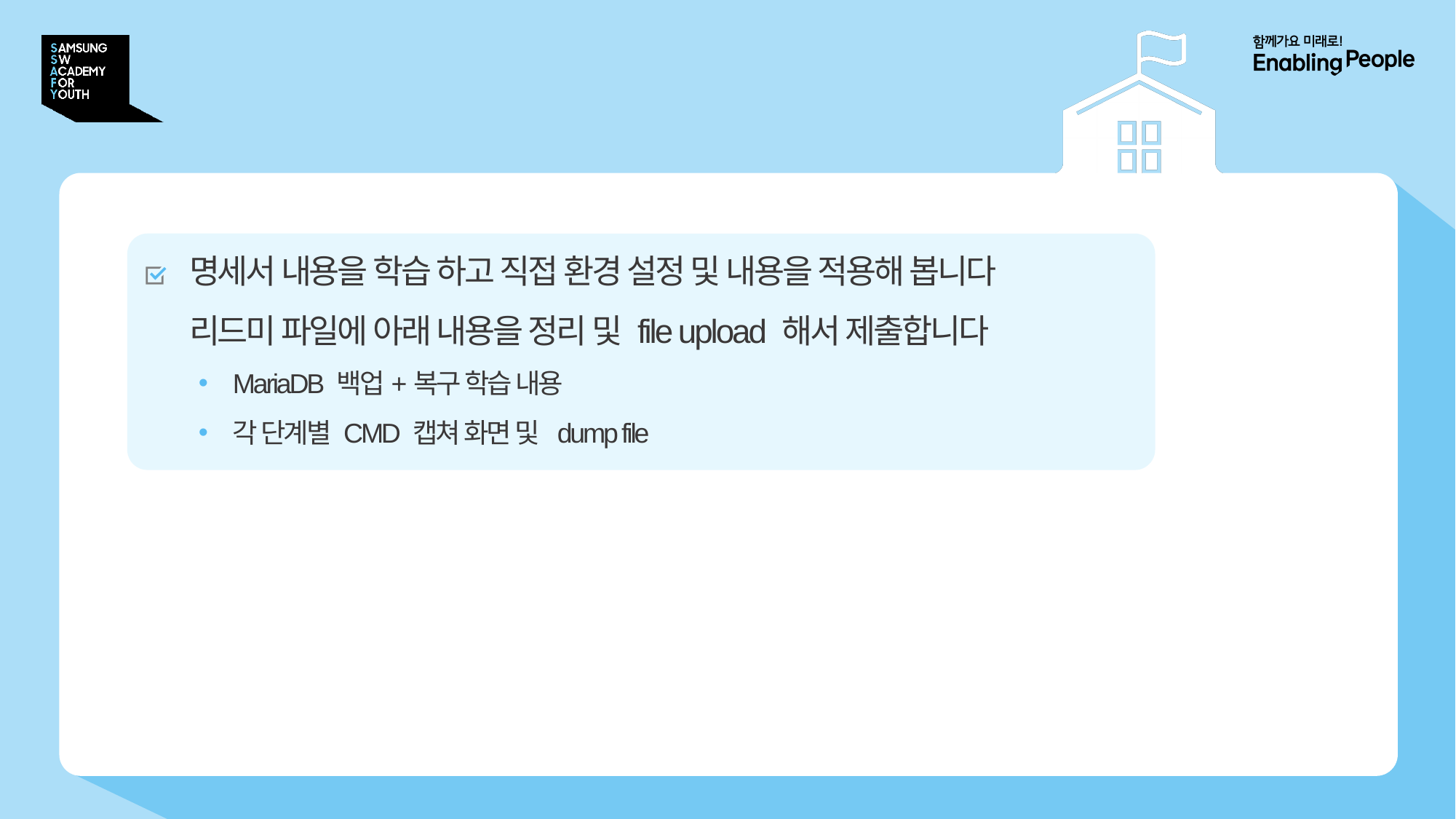

# 과제 안내

     명세서 내용을 학습 하고 직접 환경 설정 및 내용을 적용해 봅니다
     리드미 파일에 아래 내용을 정리 및 file upload 해서 제출합니다
MariaDB 백업+복구 학습 내용
각 단계별 CMD 캡쳐 화면 및  dump file